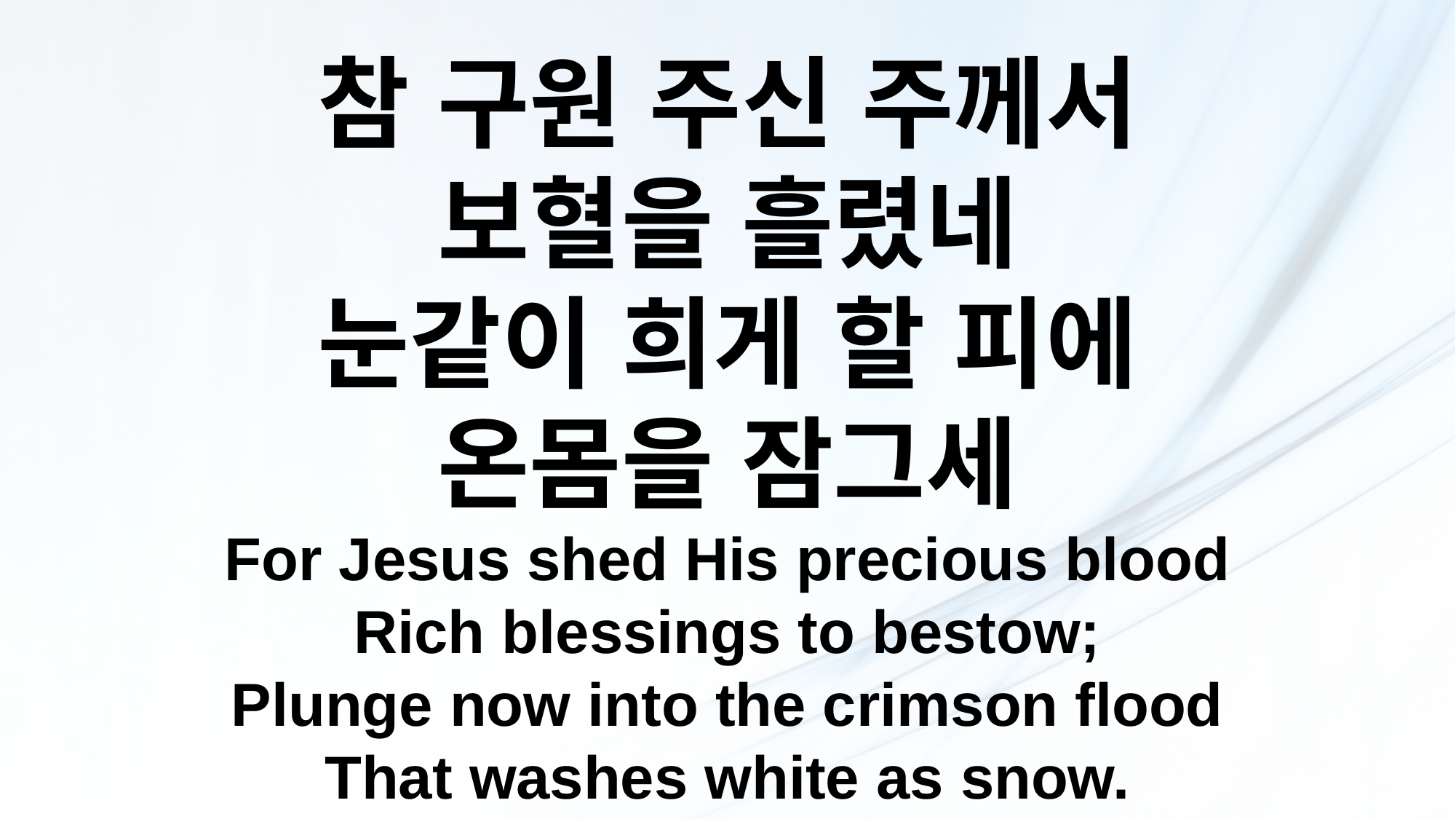

참 구원 주신 주께서
보혈을 흘렸네
눈같이 희게 할 피에
온몸을 잠그세
For Jesus shed His precious blood
Rich blessings to bestow;
Plunge now into the crimson flood
That washes white as snow.